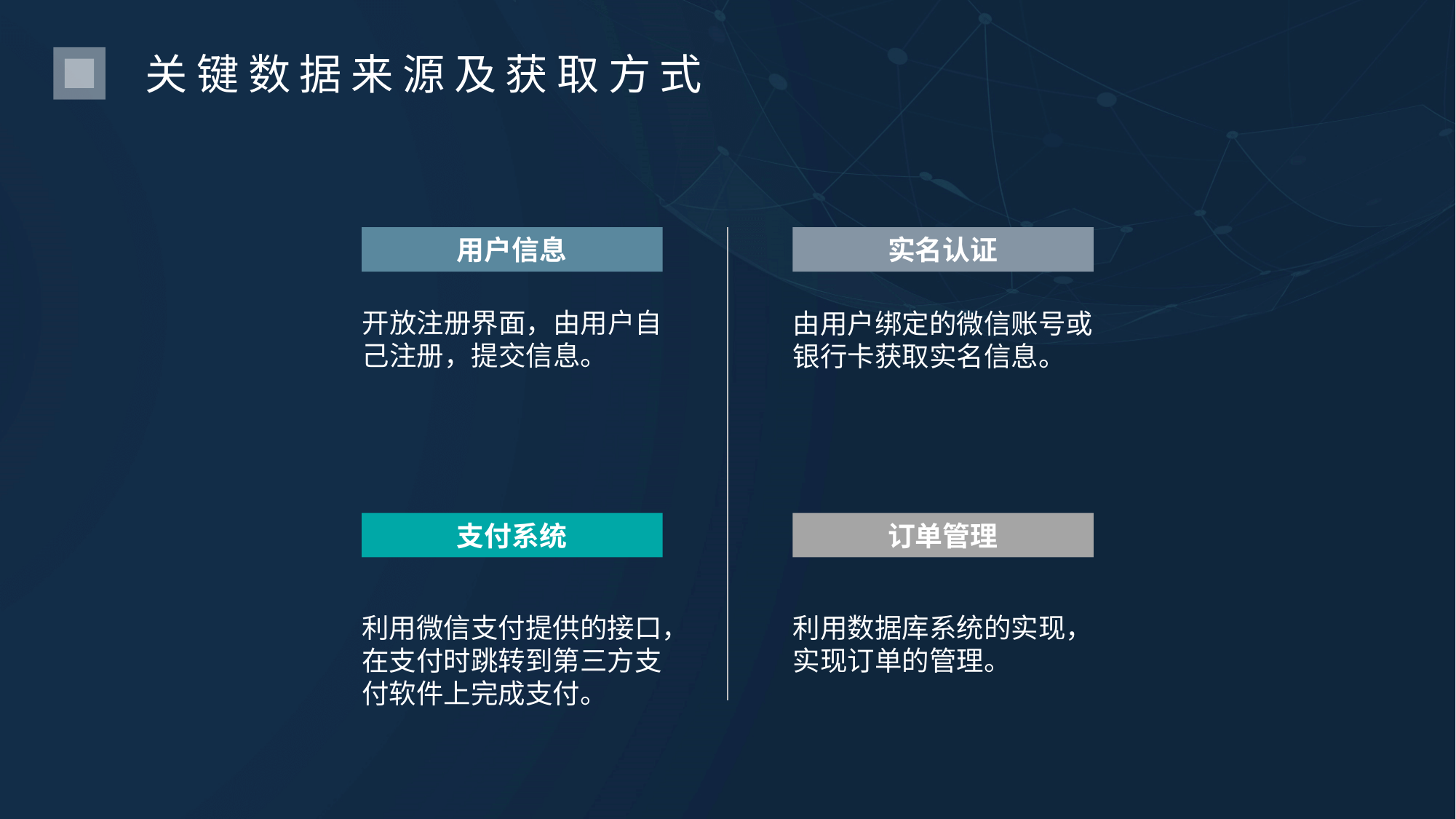

关键数据来源及获取方式

用户信息
实名认证
开放注册界面，由用户自己注册，提交信息。
由用户绑定的微信账号或银行卡获取实名信息。
支付系统
订单管理
利用数据库系统的实现，实现订单的管理。
利用微信支付提供的接口，在支付时跳转到第三方支付软件上完成支付。